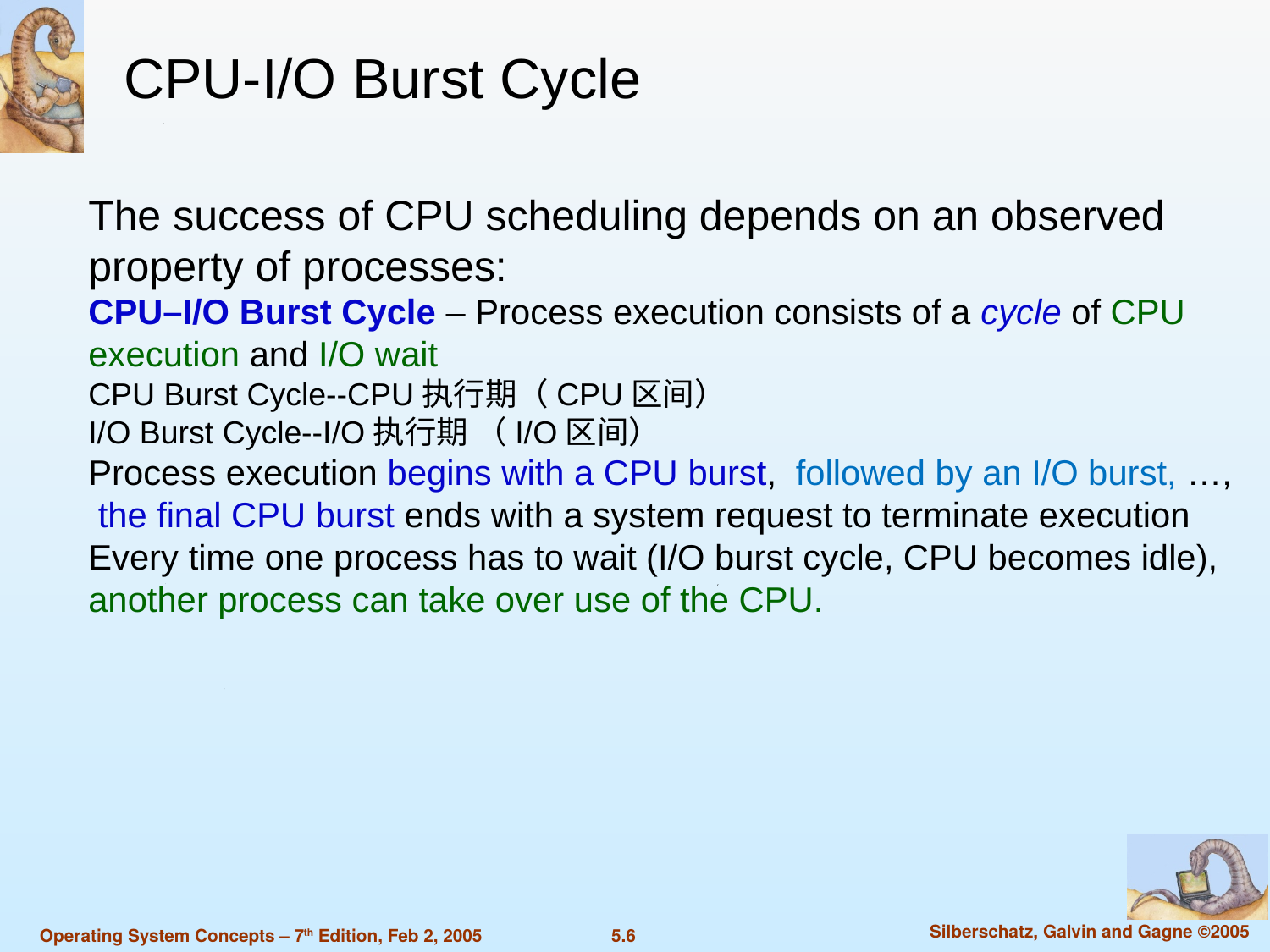

CPU-I/O Burst Cycle
The success of CPU scheduling depends on an observed property of processes:
CPU–I/O Burst Cycle – Process execution consists of a cycle of CPU execution and I/O wait
CPU Burst Cycle--CPU执行期（CPU区间）
I/O Burst Cycle--I/O执行期 （I/O区间）
Process execution begins with a CPU burst,  followed by an I/O burst, …,  the final CPU burst ends with a system request to terminate execution
Every time one process has to wait (I/O burst cycle, CPU becomes idle), another process can take over use of the CPU.